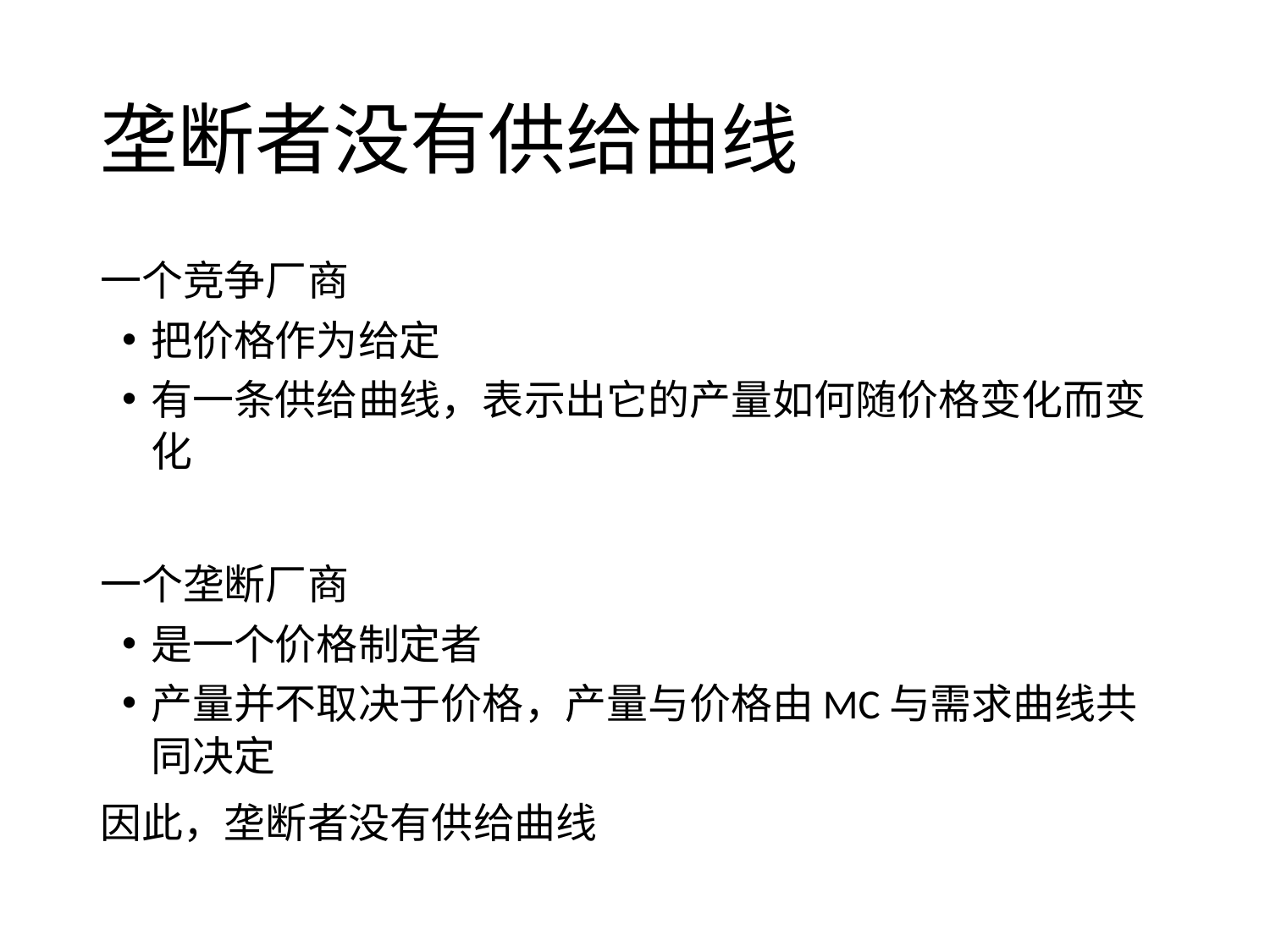

# 垄断者没有供给曲线
一个竞争厂商
把价格作为给定
有一条供给曲线，表示出它的产量如何随价格变化而变化

一个垄断厂商
是一个价格制定者
产量并不取决于价格，产量与价格由MC与需求曲线共同决定
因此，垄断者没有供给曲线